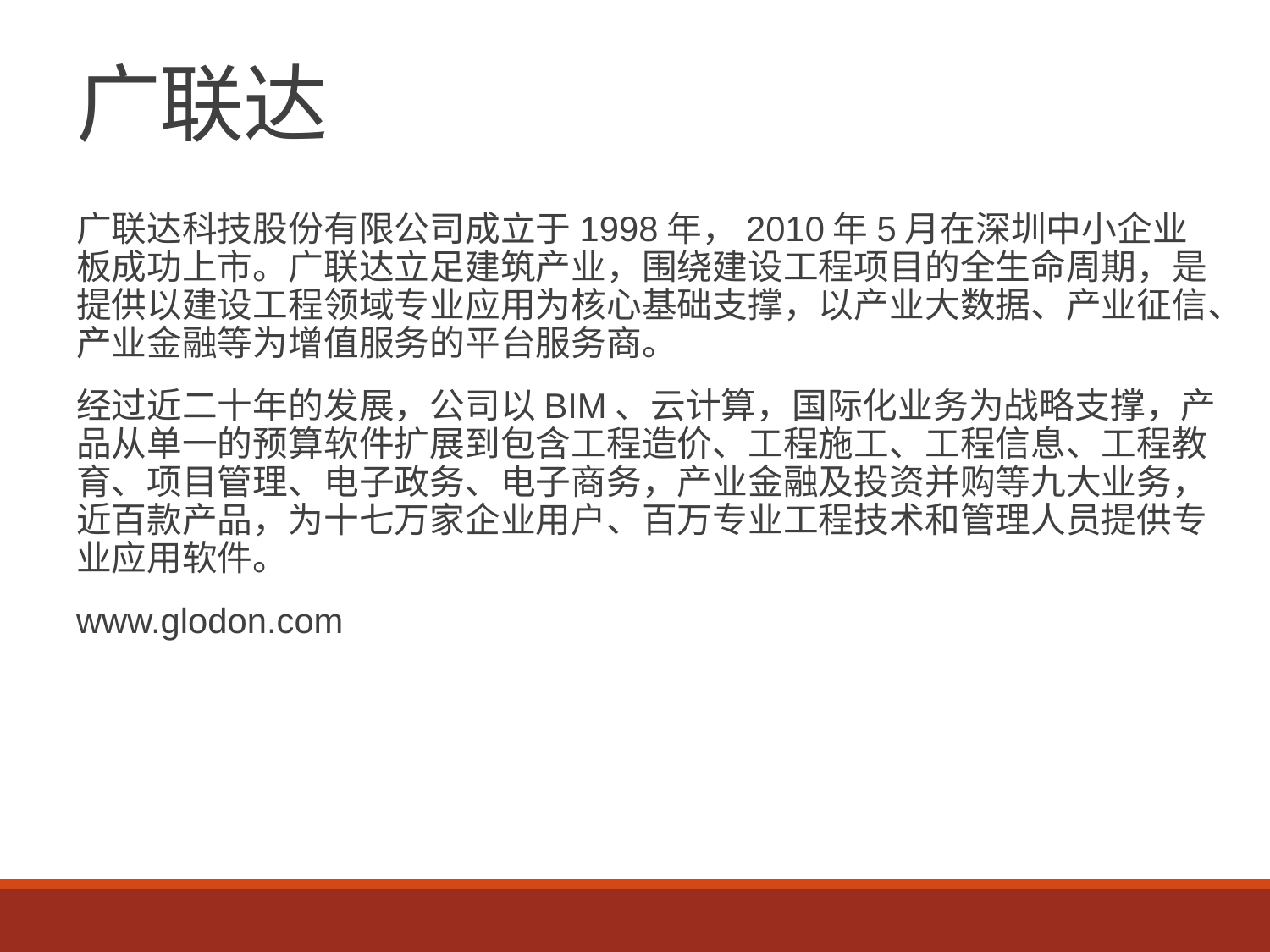

# 广联达
广联达科技股份有限公司成立于1998年，2010年5月在深圳中小企业板成功上市。广联达立足建筑产业，围绕建设工程项目的全生命周期，是提供以建设工程领域专业应用为核心基础支撑，以产业大数据、产业征信、产业金融等为增值服务的平台服务商。
经过近二十年的发展，公司以BIM、云计算，国际化业务为战略支撑，产品从单一的预算软件扩展到包含工程造价、工程施工、工程信息、工程教育、项目管理、电子政务、电子商务，产业金融及投资并购等九大业务，近百款产品，为十七万家企业用户、百万专业工程技术和管理人员提供专业应用软件。
www.glodon.com